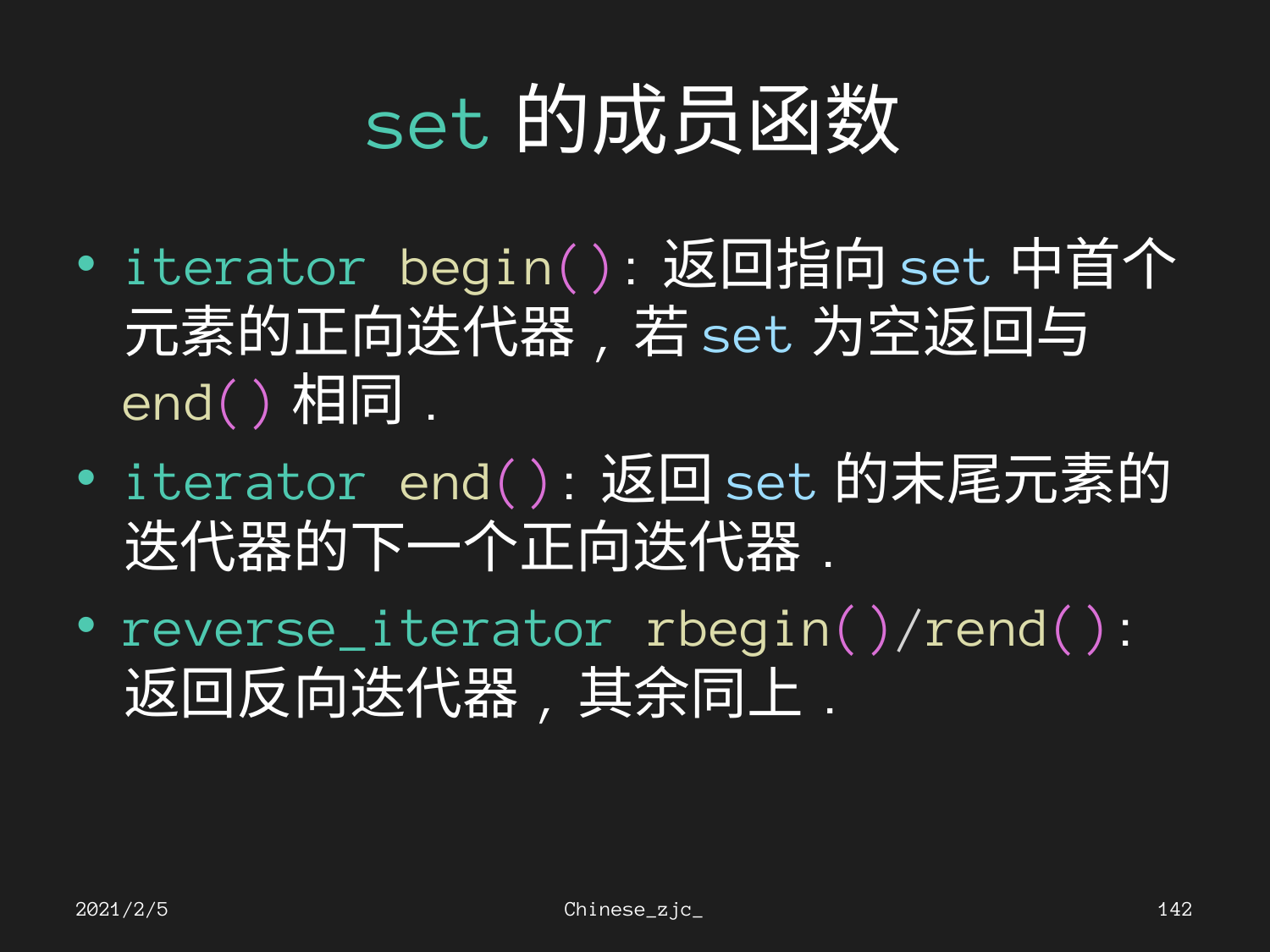

# set的成员函数
iterator begin():返回指向set中首个元素的正向迭代器,若set为空返回与end()相同.
iterator end():返回set的末尾元素的迭代器的下一个正向迭代器.
reverse_iterator rbegin()/rend():返回反向迭代器,其余同上.
2021/2/5
Chinese_zjc_
142